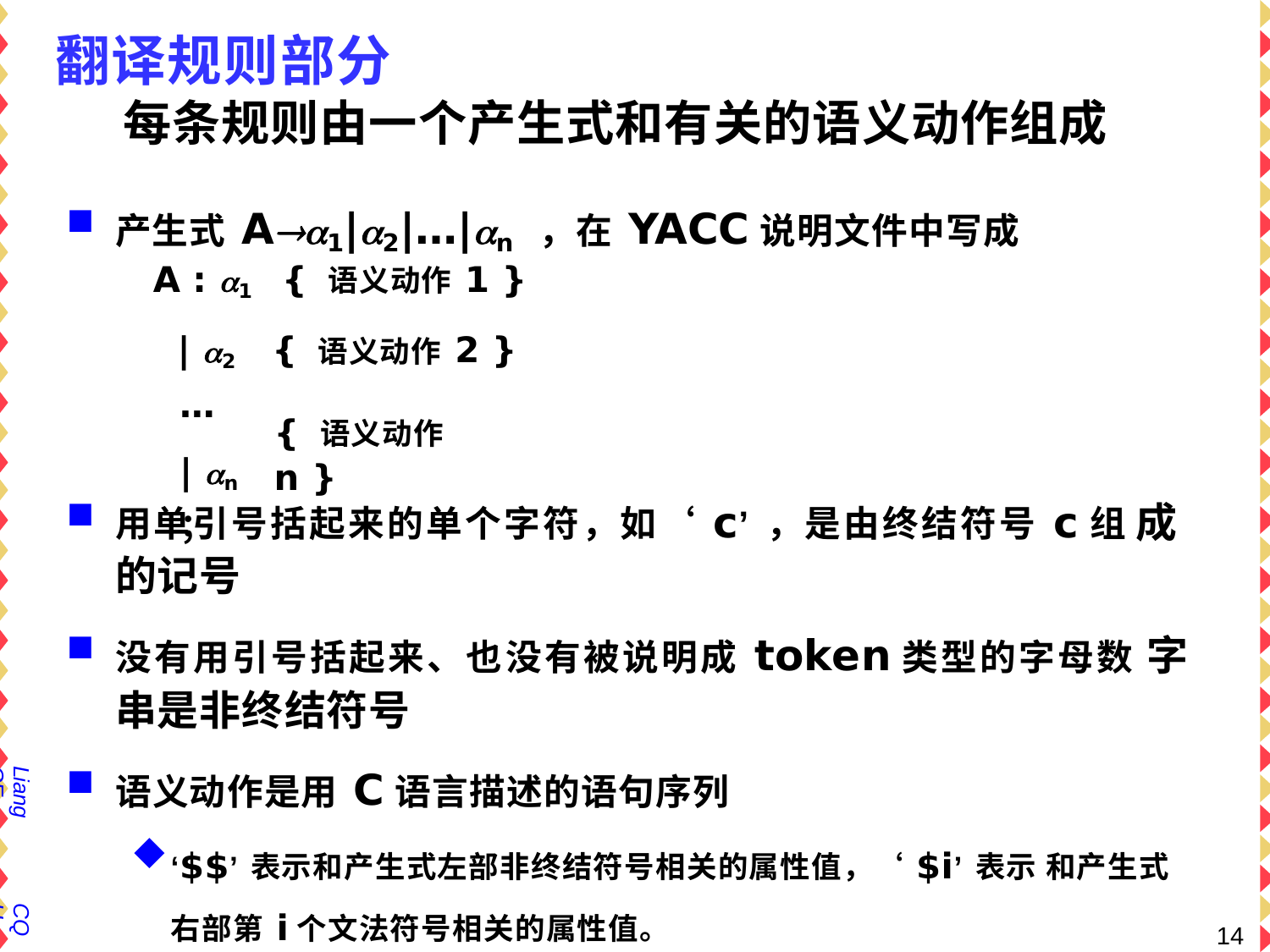

# 翻译规则部分
每条规则由一个产生式和有关的语义动作组成
产生式A→α1|α2|…|αn ，在YACC说明文件中写成
A : α1	{ 语义动作1 }
| α2	{ 语义动作2 }
…
| αn
；
{ 语义动作n }
用单引号括起来的单个字符，如‘c’，是由终结符号c组 成的记号
没有用引号括起来、也没有被说明成token类型的字母数 字串是非终结符号
语义动作是用C语言描述的语句序列
‘$$’表示和产生式左部非终结符号相关的属性值，‘$i’表示 和产生式右部第i个文法符号相关的属性值。
Liang GE
CQU
148